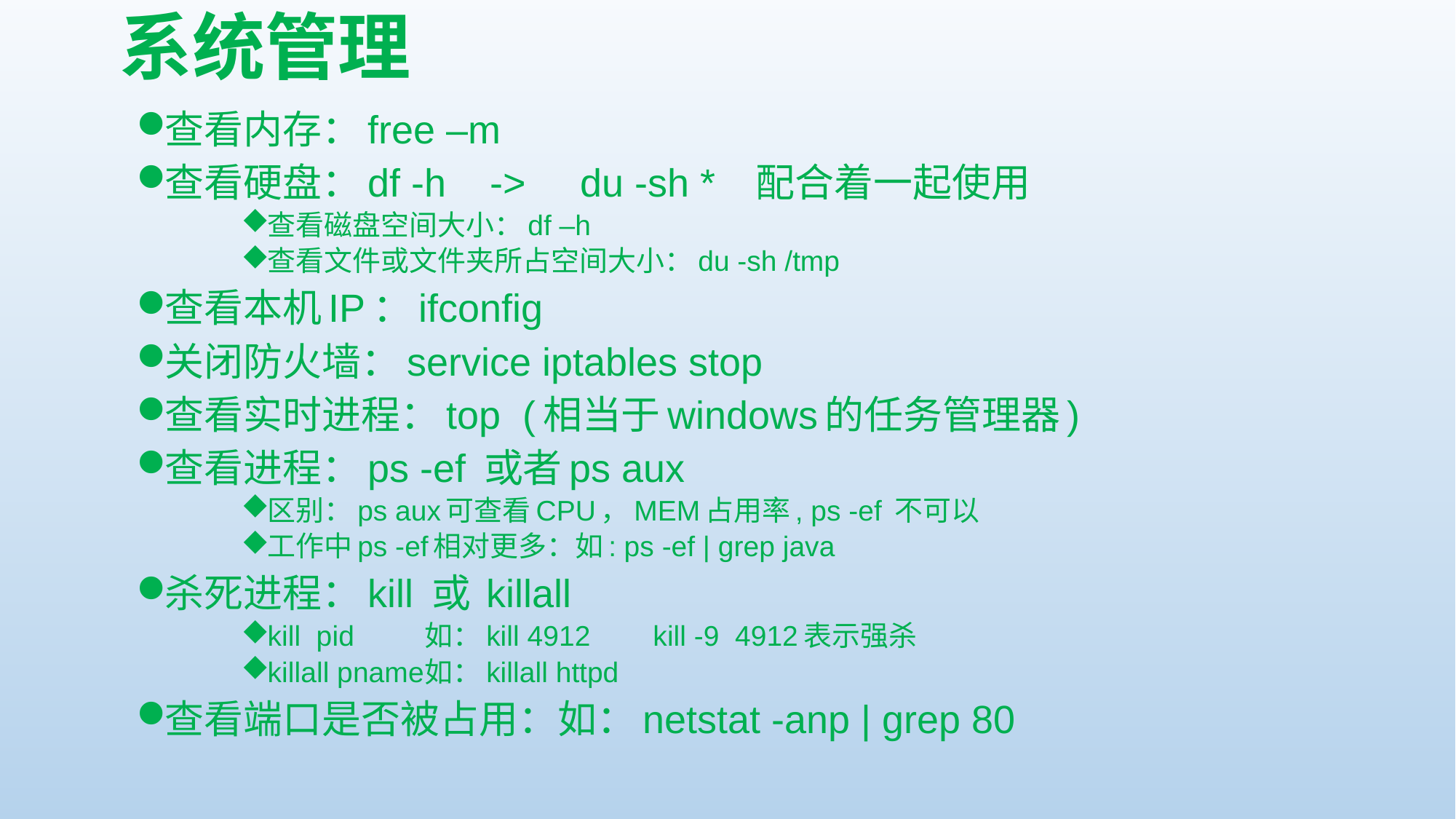

# 系统管理
查看内存：free –m
查看硬盘：df -h    ->     du -sh *   配合着一起使用
查看磁盘空间大小：df –h
查看文件或文件夹所占空间大小：du -sh /tmp
查看本机IP：ifconfig
关闭防火墙：service iptables stop
查看实时进程：top  (相当于windows的任务管理器)
查看进程：ps -ef 或者ps aux
区别：ps aux可查看CPU，MEM占用率, ps -ef 不可以
工作中ps -ef相对更多：如: ps -ef | grep java
杀死进程：kill 或 killall
kill  pid    	如：kill 4912        kill -9  4912表示强杀
killall pname	如：killall httpd
查看端口是否被占用：如：netstat -anp | grep 80